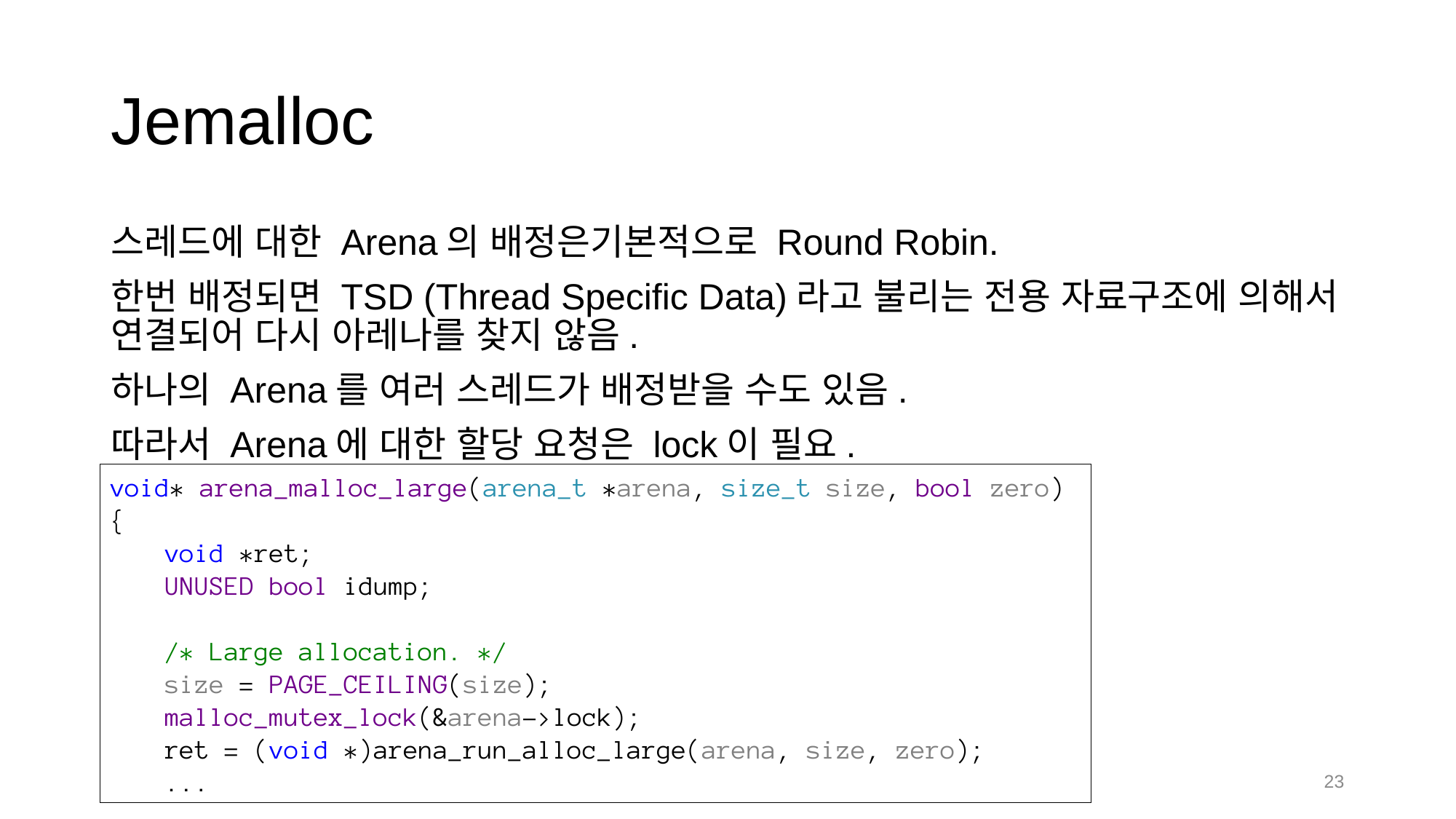

# Jemalloc
스레드에 대한 Arena의 배정은기본적으로 Round Robin.
한번 배정되면 TSD (Thread Specific Data)라고 불리는 전용 자료구조에 의해서 연결되어 다시 아레나를 찾지 않음.
하나의 Arena를 여러 스레드가 배정받을 수도 있음.
따라서 Arena에 대한 할당 요청은 lock이 필요.
void* arena_malloc_large(arena_t *arena, size_t size, bool zero)
{
void *ret;
UNUSED bool idump;

/* Large allocation. */
size = PAGE_CEILING(size);
malloc_mutex_lock(&arena->lock);
ret = (void *)arena_run_alloc_large(arena, size, zero);
...
23